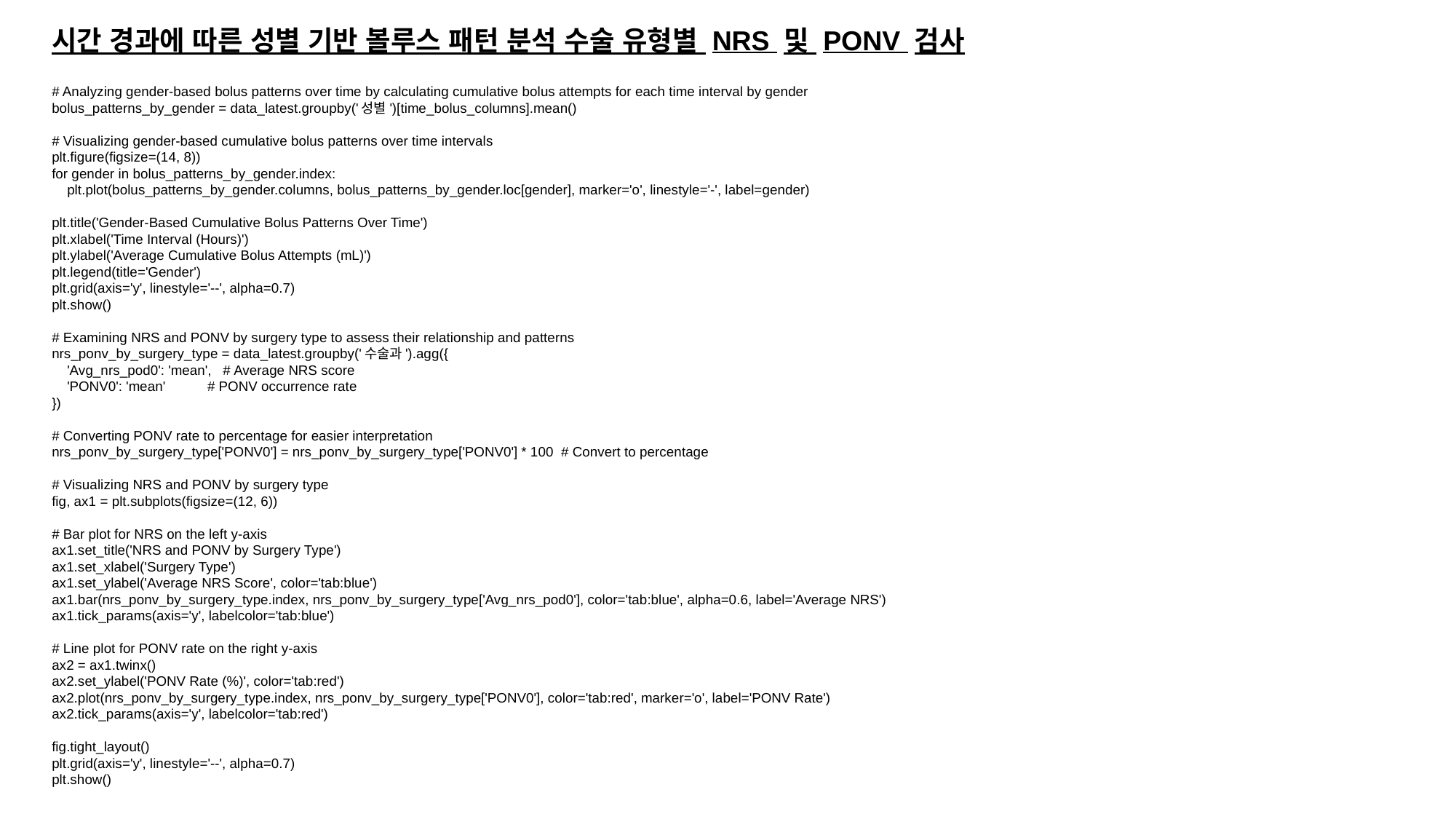

시간 경과에 따른 성별 기반 볼루스 패턴 분석 수술 유형별 NRS 및 PONV 검사
# Analyzing gender-based bolus patterns over time by calculating cumulative bolus attempts for each time interval by gender
bolus_patterns_by_gender = data_latest.groupby('성별')[time_bolus_columns].mean()

# Visualizing gender-based cumulative bolus patterns over time intervals
plt.figure(figsize=(14, 8))
for gender in bolus_patterns_by_gender.index:
    plt.plot(bolus_patterns_by_gender.columns, bolus_patterns_by_gender.loc[gender], marker='o', linestyle='-', label=gender)

plt.title('Gender-Based Cumulative Bolus Patterns Over Time')
plt.xlabel('Time Interval (Hours)')
plt.ylabel('Average Cumulative Bolus Attempts (mL)')
plt.legend(title='Gender')
plt.grid(axis='y', linestyle='--', alpha=0.7)
plt.show()

# Examining NRS and PONV by surgery type to assess their relationship and patterns
nrs_ponv_by_surgery_type = data_latest.groupby('수술과').agg({
    'Avg_nrs_pod0': 'mean',   # Average NRS score
    'PONV0': 'mean'           # PONV occurrence rate
})

# Converting PONV rate to percentage for easier interpretation
nrs_ponv_by_surgery_type['PONV0'] = nrs_ponv_by_surgery_type['PONV0'] * 100  # Convert to percentage

# Visualizing NRS and PONV by surgery type
fig, ax1 = plt.subplots(figsize=(12, 6))

# Bar plot for NRS on the left y-axis
ax1.set_title('NRS and PONV by Surgery Type')
ax1.set_xlabel('Surgery Type')
ax1.set_ylabel('Average NRS Score', color='tab:blue')
ax1.bar(nrs_ponv_by_surgery_type.index, nrs_ponv_by_surgery_type['Avg_nrs_pod0'], color='tab:blue', alpha=0.6, label='Average NRS')
ax1.tick_params(axis='y', labelcolor='tab:blue')

# Line plot for PONV rate on the right y-axis
ax2 = ax1.twinx()
ax2.set_ylabel('PONV Rate (%)', color='tab:red')
ax2.plot(nrs_ponv_by_surgery_type.index, nrs_ponv_by_surgery_type['PONV0'], color='tab:red', marker='o', label='PONV Rate')
ax2.tick_params(axis='y', labelcolor='tab:red')

fig.tight_layout()
plt.grid(axis='y', linestyle='--', alpha=0.7)
plt.show()